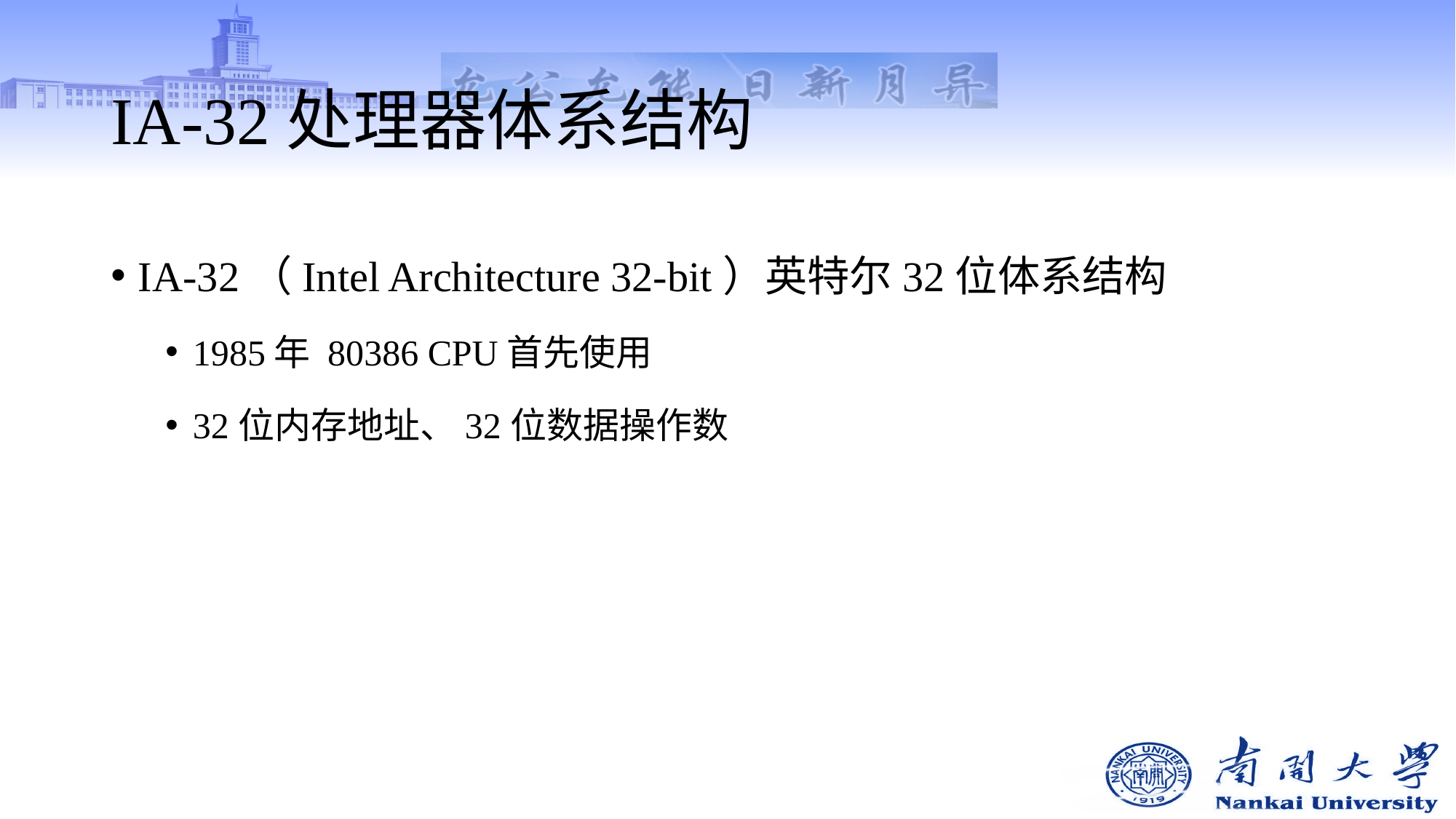

# IA-32处理器体系结构
IA-32（Intel Architecture 32-bit）英特尔32位体系结构
1985年 80386 CPU首先使用
32位内存地址、32位数据操作数